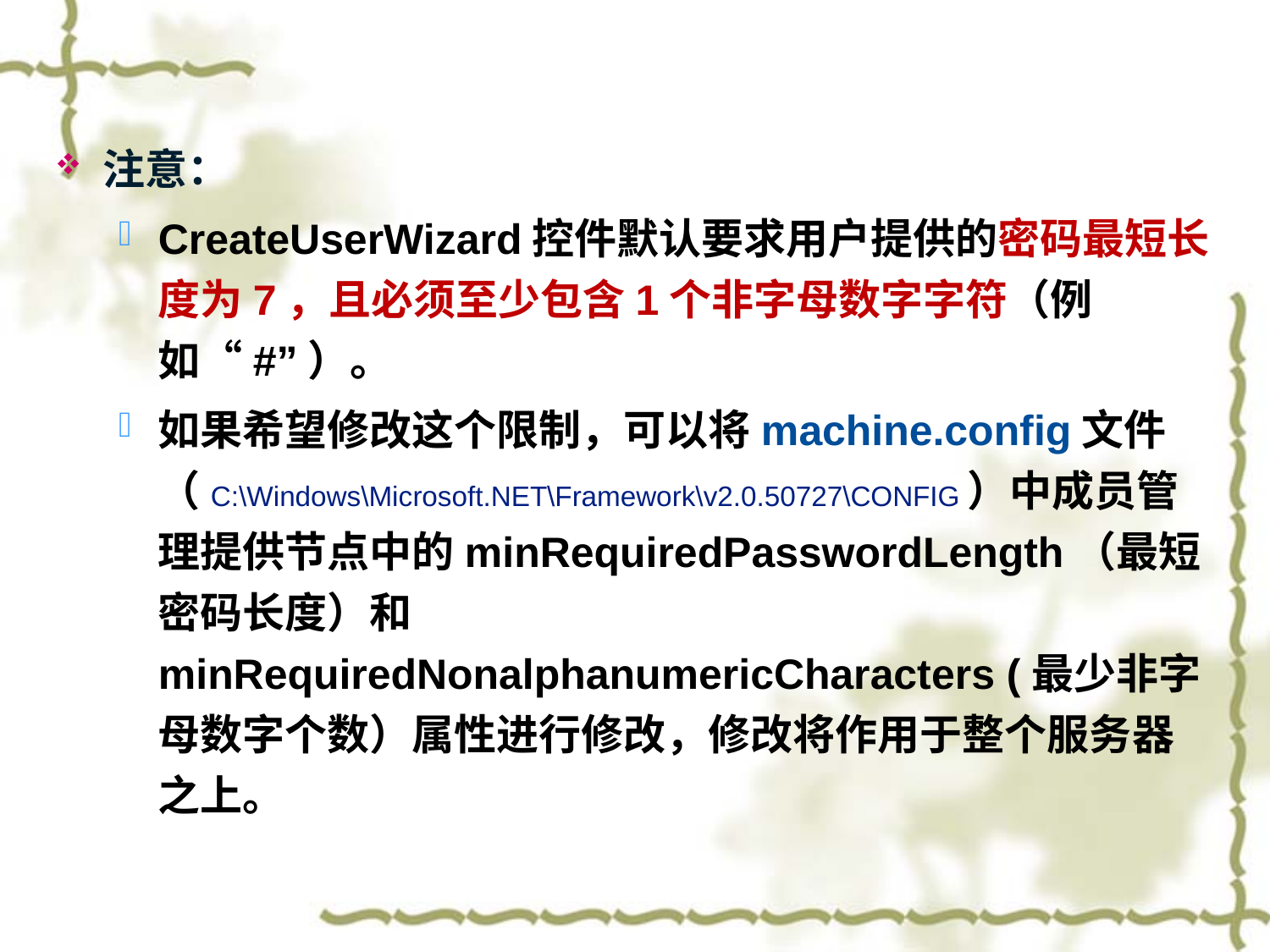

注意：
CreateUserWizard控件默认要求用户提供的密码最短长度为7，且必须至少包含1个非字母数字字符（例如“#”）。
如果希望修改这个限制，可以将machine.config文件（C:\Windows\Microsoft.NET\Framework\v2.0.50727\CONFIG）中成员管理提供节点中的minRequiredPasswordLength（最短密码长度）和minRequiredNonalphanumericCharacters (最少非字母数字个数）属性进行修改，修改将作用于整个服务器之上。